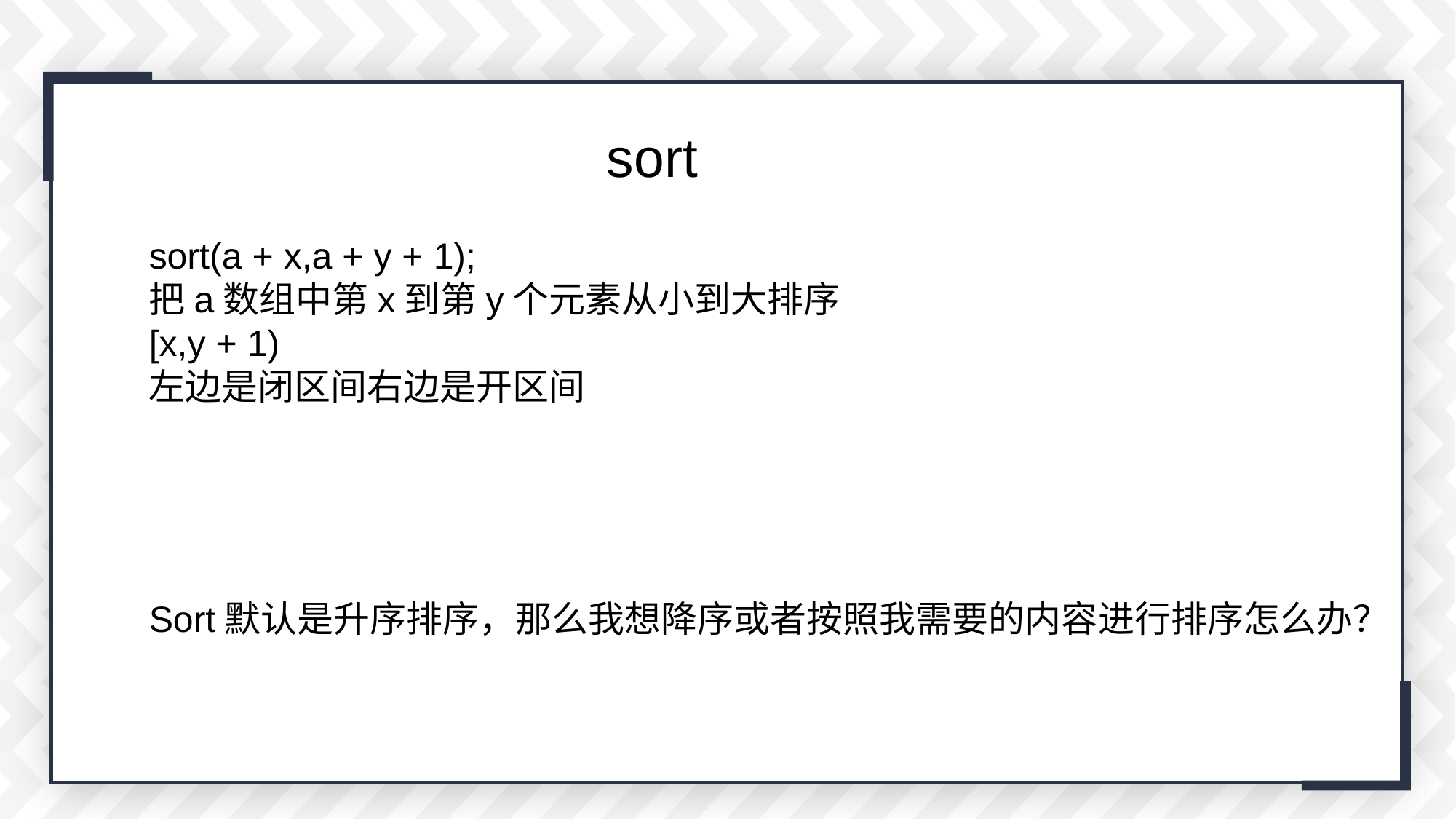

sort
sort(a + x,a + y + 1);
把a数组中第x到第y个元素从小到大排序
[x,y + 1)
左边是闭区间右边是开区间

输入
标题
点击在此录入上述图表的综合描述说明，在此录入上述图表的综合描述说明。在此录入上述图表的综合描述说明，在此录入上述图表的综合描述说明
Sort默认是升序排序，那么我想降序或者按照我需要的内容进行排序怎么办？